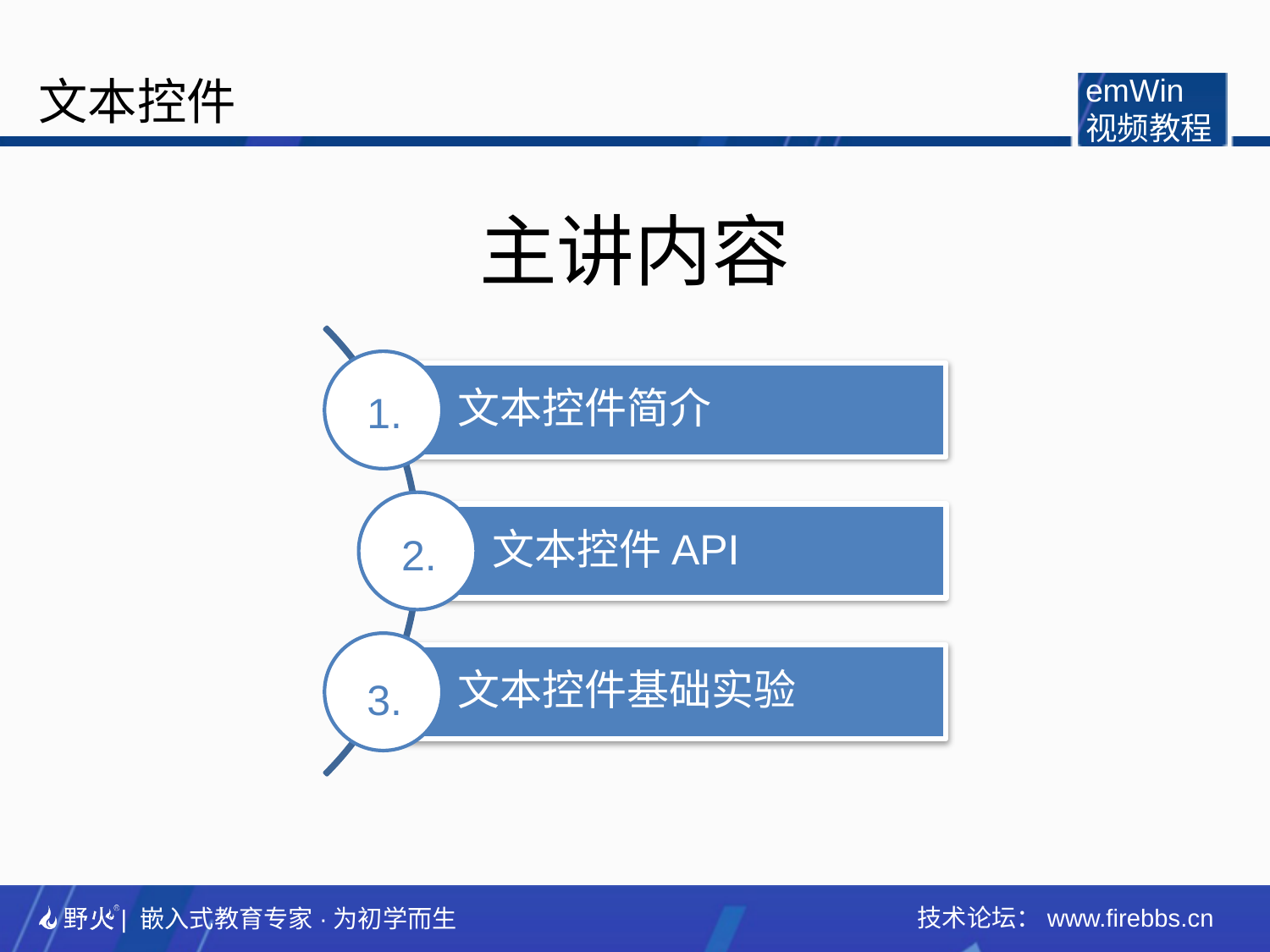

文本控件
emWin
视频教程
主讲内容
文本控件简介
文本控件API
文本控件基础实验
1.
2.
3.